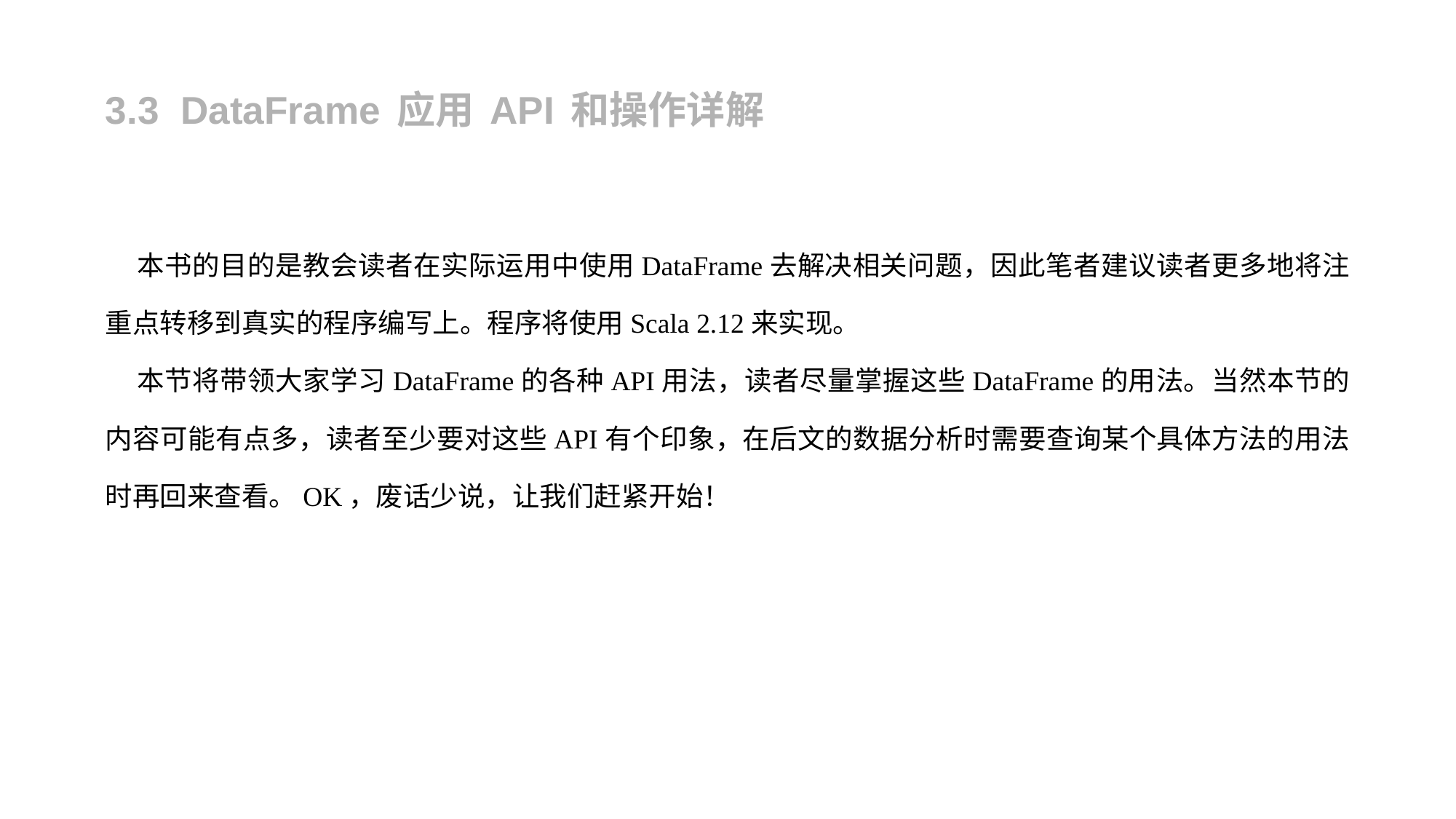

# 3.3  DataFrame应用API和操作详解
本书的目的是教会读者在实际运用中使用DataFrame去解决相关问题，因此笔者建议读者更多地将注重点转移到真实的程序编写上。程序将使用Scala 2.12来实现。
本节将带领大家学习DataFrame的各种API用法，读者尽量掌握这些DataFrame的用法。当然本节的内容可能有点多，读者至少要对这些API有个印象，在后文的数据分析时需要查询某个具体方法的用法时再回来查看。OK，废话少说，让我们赶紧开始！